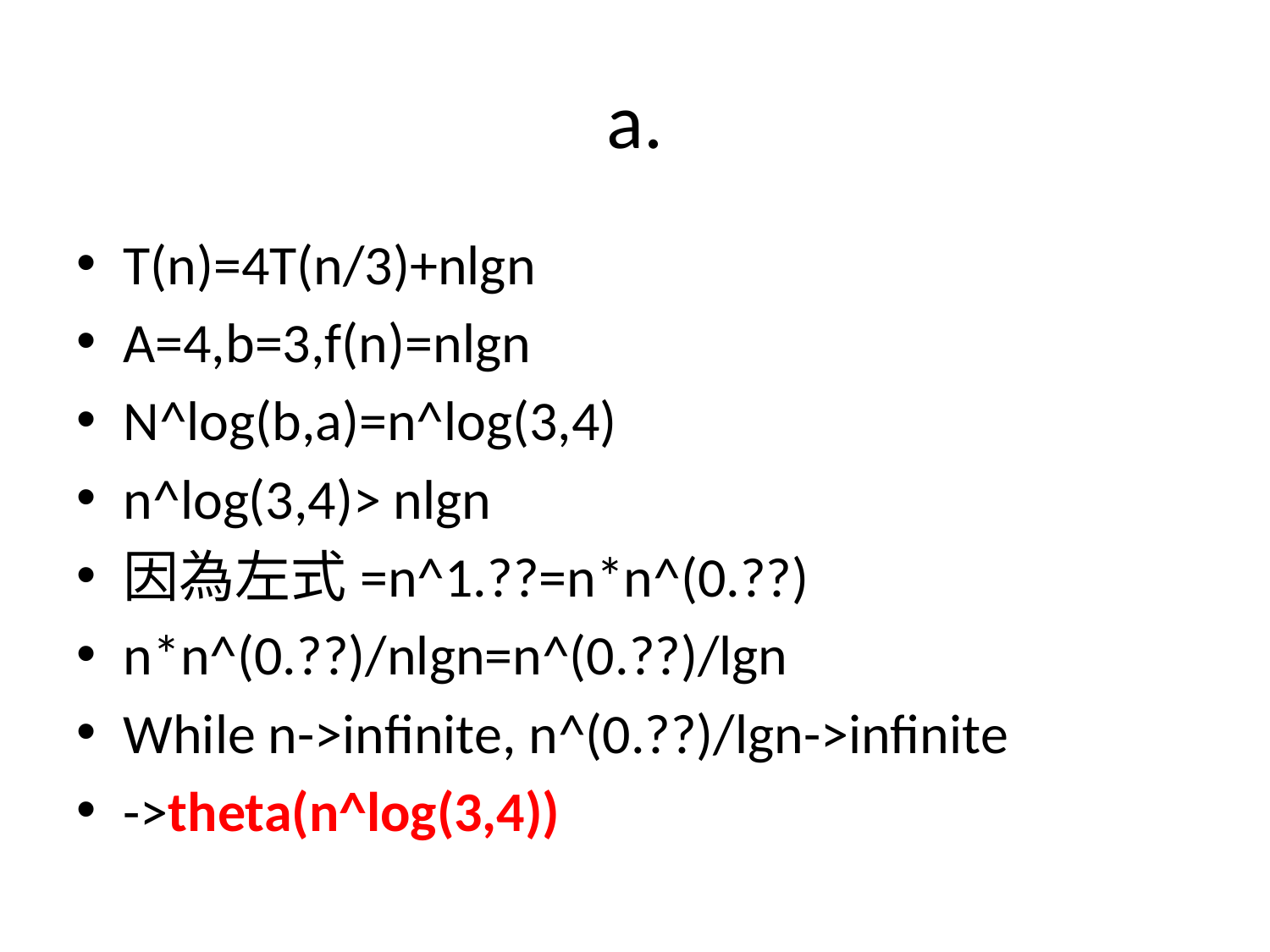

# a.
T(n)=4T(n/3)+nlgn
A=4,b=3,f(n)=nlgn
N^log(b,a)=n^log(3,4)
n^log(3,4)> nlgn
因為左式=n^1.??=n*n^(0.??)
n*n^(0.??)/nlgn=n^(0.??)/lgn
While n->infinite, n^(0.??)/lgn->infinite
->theta(n^log(3,4))